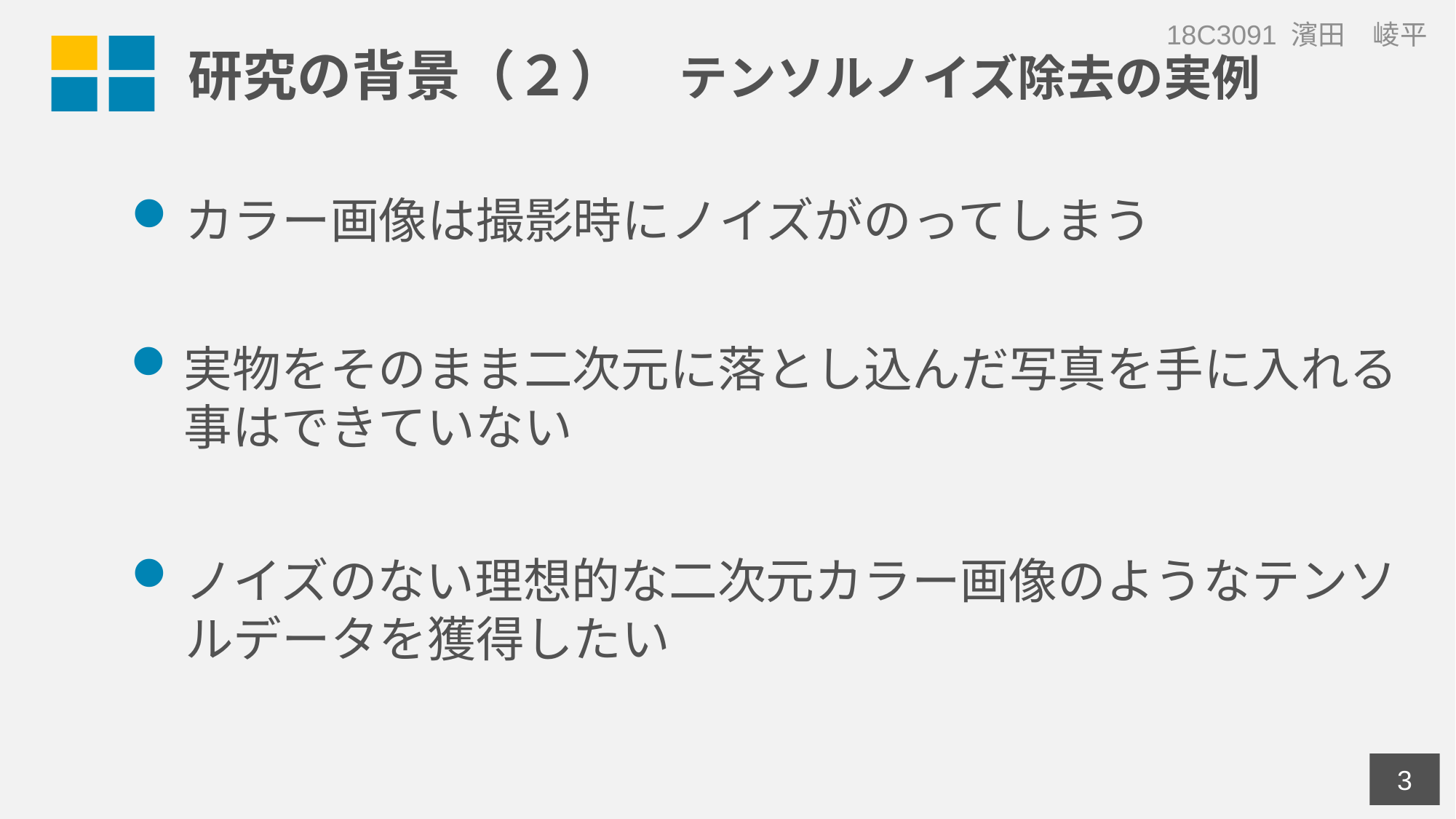

# 研究の背景（２）　テンソルノイズ除去の実例
18C3091 濱田　崚平
カラー画像は撮影時にノイズがのってしまう
実物をそのまま二次元に落とし込んだ写真を手に入れる事はできていない
ノイズのない理想的な二次元カラー画像のようなテンソルデータを獲得したい

3